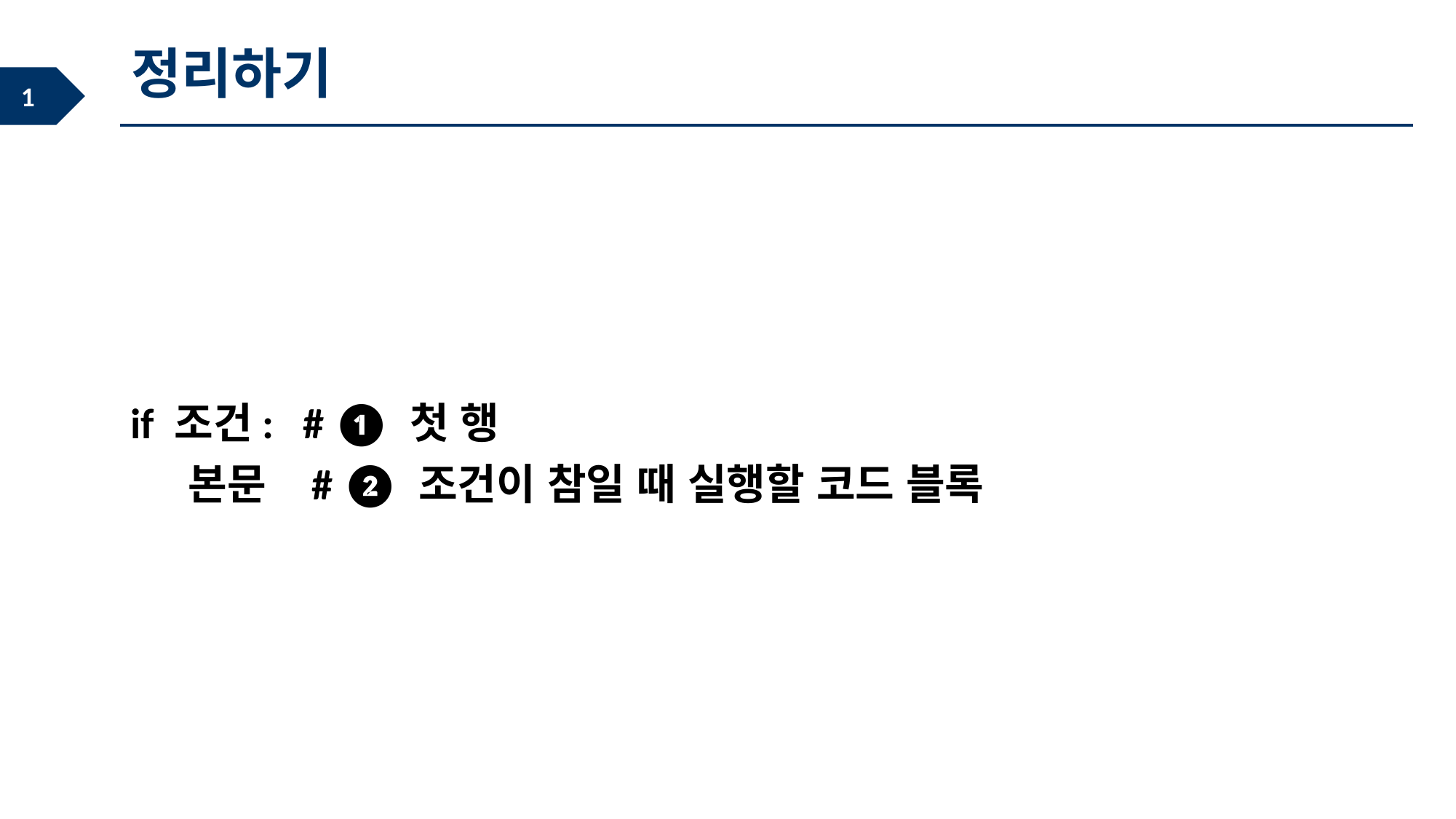

정리하기
if 조건:   # ❶ 첫 행
    본문   # ❷ 조건이 참일 때 실행할 코드 블록